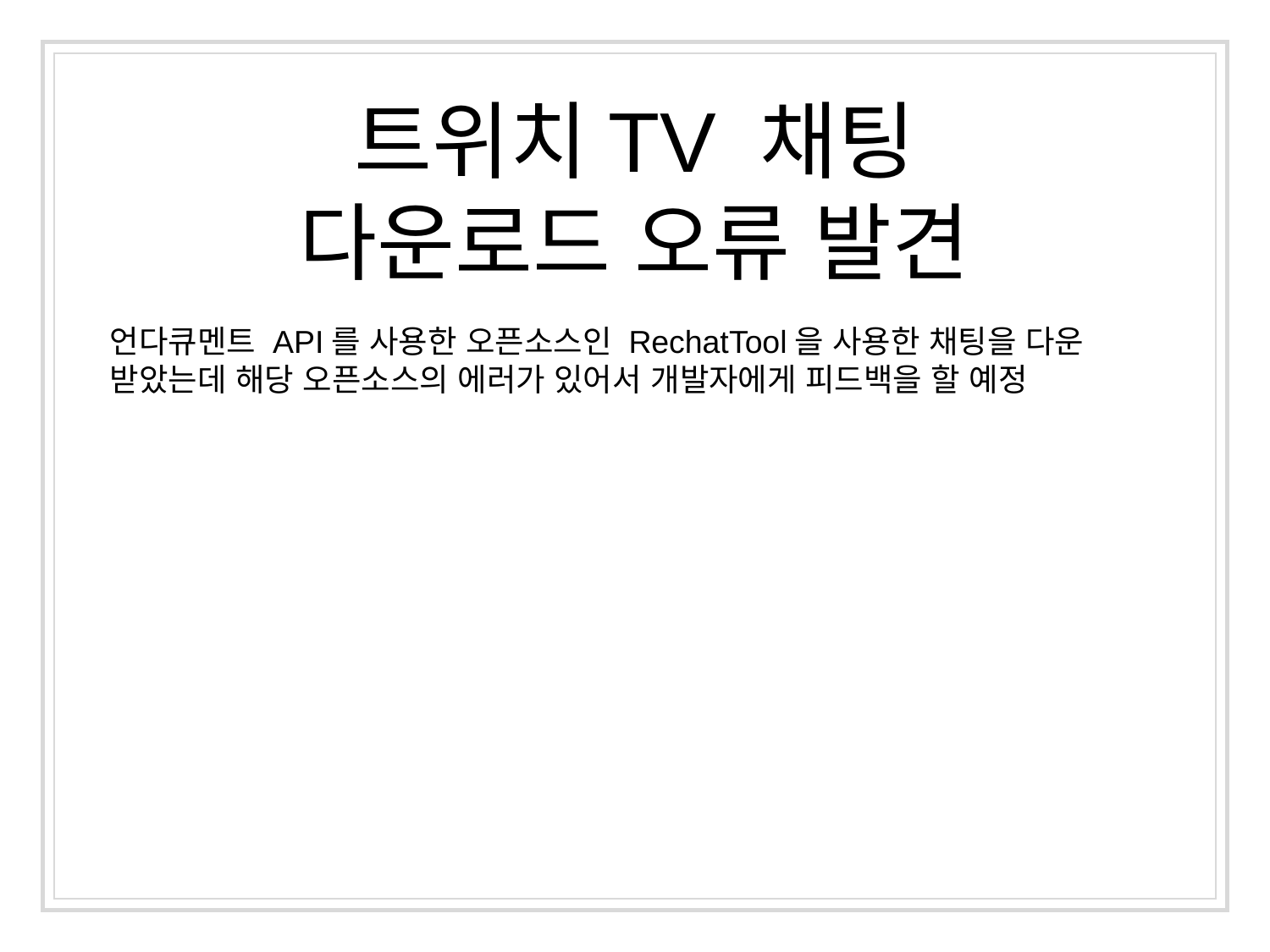

트위치TV 채팅
다운로드 오류 발견
언다큐멘트 API를 사용한 오픈소스인 RechatTool을 사용한 채팅을 다운 받았는데 해당 오픈소스의 에러가 있어서 개발자에게 피드백을 할 예정